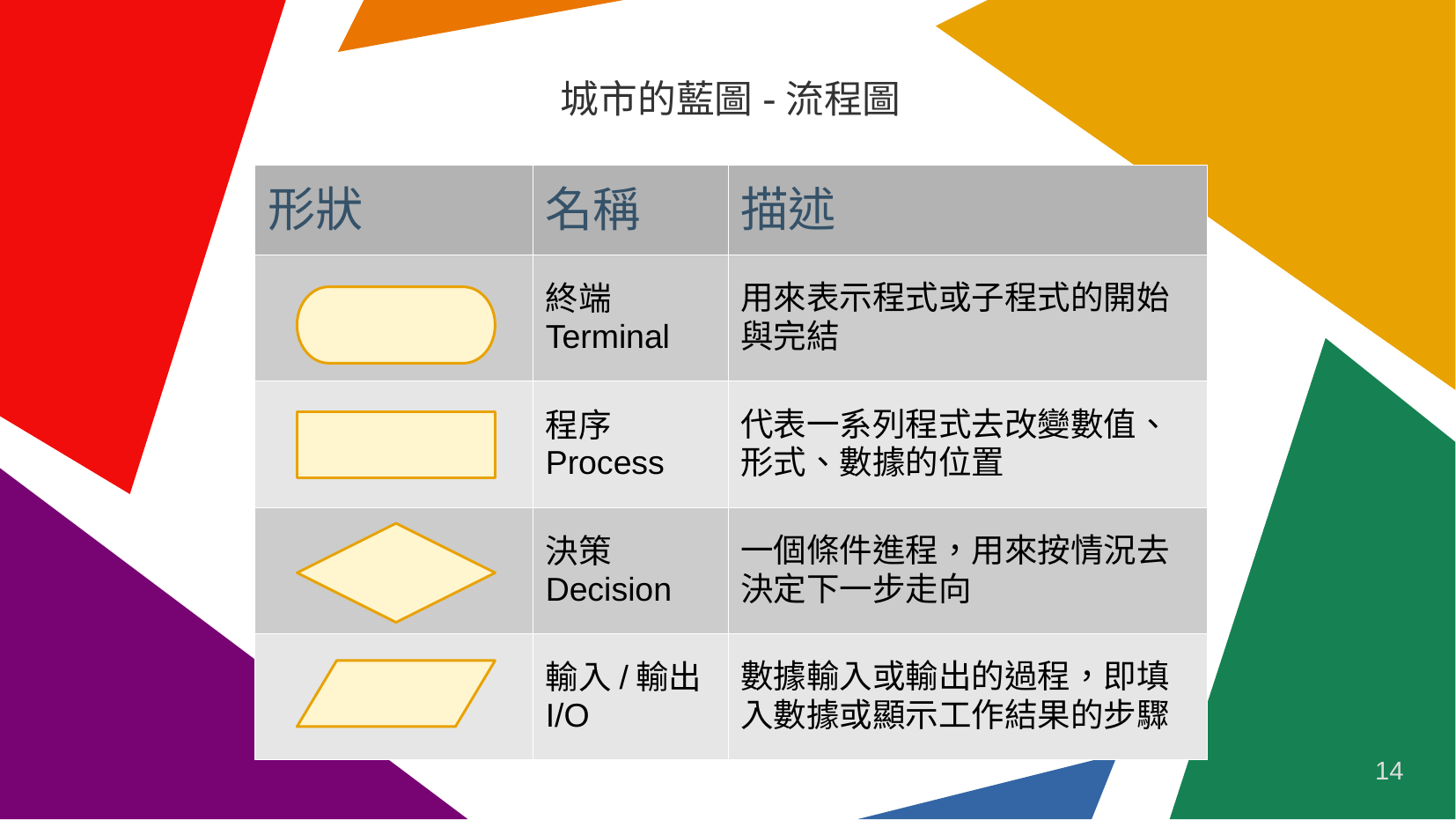

# 城市的藍圖-流程圖
| 形狀 | 名稱 | 描述 |
| --- | --- | --- |
|  | 終端 Terminal | 用來表示程式或子程式的開始與完結 |
|  | 程序 Process | 代表一系列程式去改變數值、形式、數據的位置 |
|  | 決策 Decision | 一個條件進程，用來按情況去決定下一步走向 |
|  | 輸入/輸出 I/O | 數據輸入或輸出的過程，即填入數據或顯示工作結果的步驟 |

14